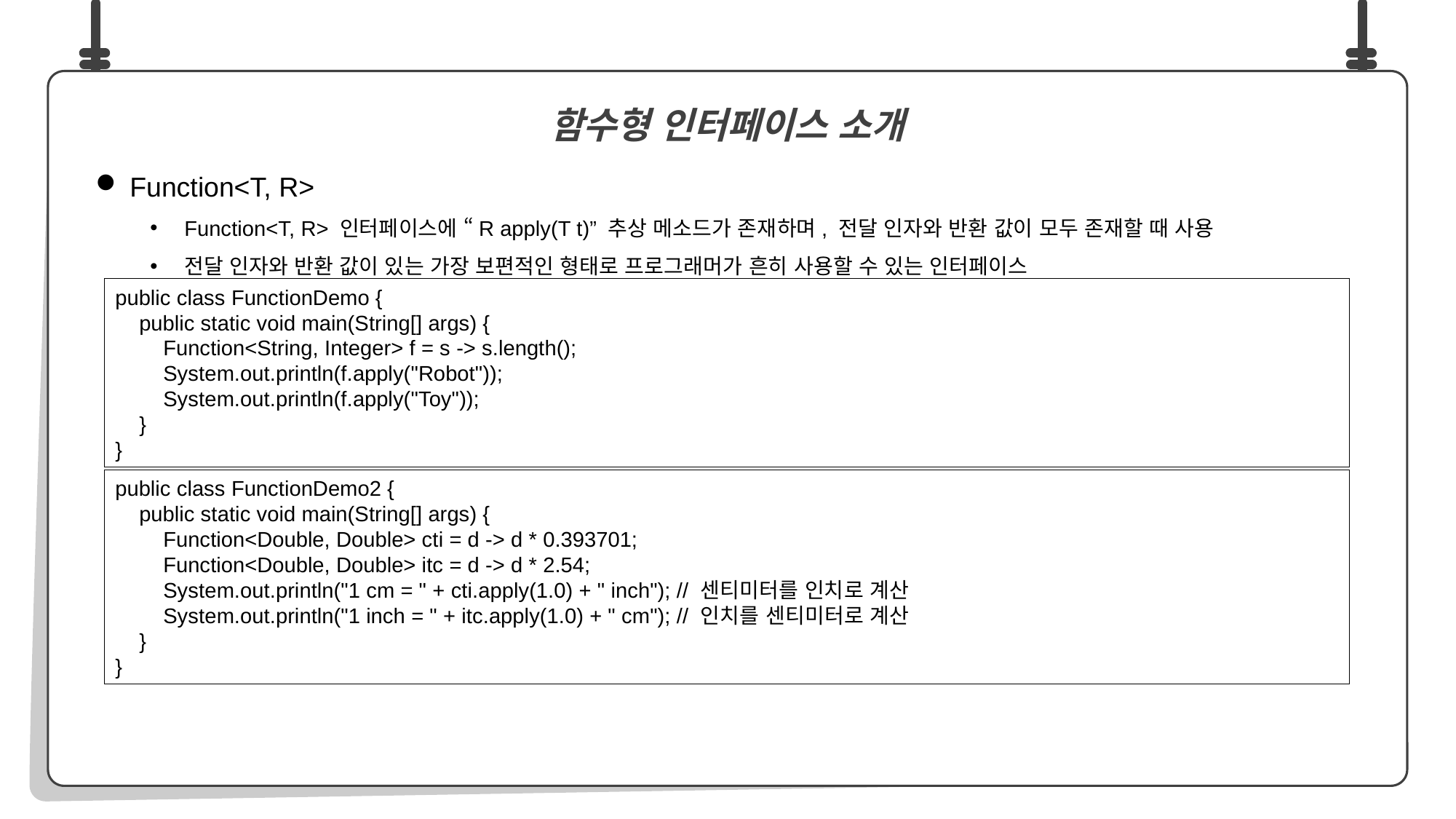

Function<T, R>
Function<T, R> 인터페이스에 “R apply(T t)” 추상 메소드가 존재하며, 전달 인자와 반환 값이 모두 존재할 때 사용
전달 인자와 반환 값이 있는 가장 보편적인 형태로 프로그래머가 흔히 사용할 수 있는 인터페이스
함수형 인터페이스 소개

public class FunctionDemo {
    public static void main(String[] args) {
        Function<String, Integer> f = s -> s.length();
        System.out.println(f.apply("Robot"));
        System.out.println(f.apply("Toy"));
    }
}
public class FunctionDemo2 {
    public static void main(String[] args) {
        Function<Double, Double> cti = d -> d * 0.393701;
        Function<Double, Double> itc = d -> d * 2.54;
        System.out.println("1 cm = " + cti.apply(1.0) + " inch"); // 센티미터를 인치로 계산
        System.out.println("1 inch = " + itc.apply(1.0) + " cm"); // 인치를 센티미터로 계산
    }
}